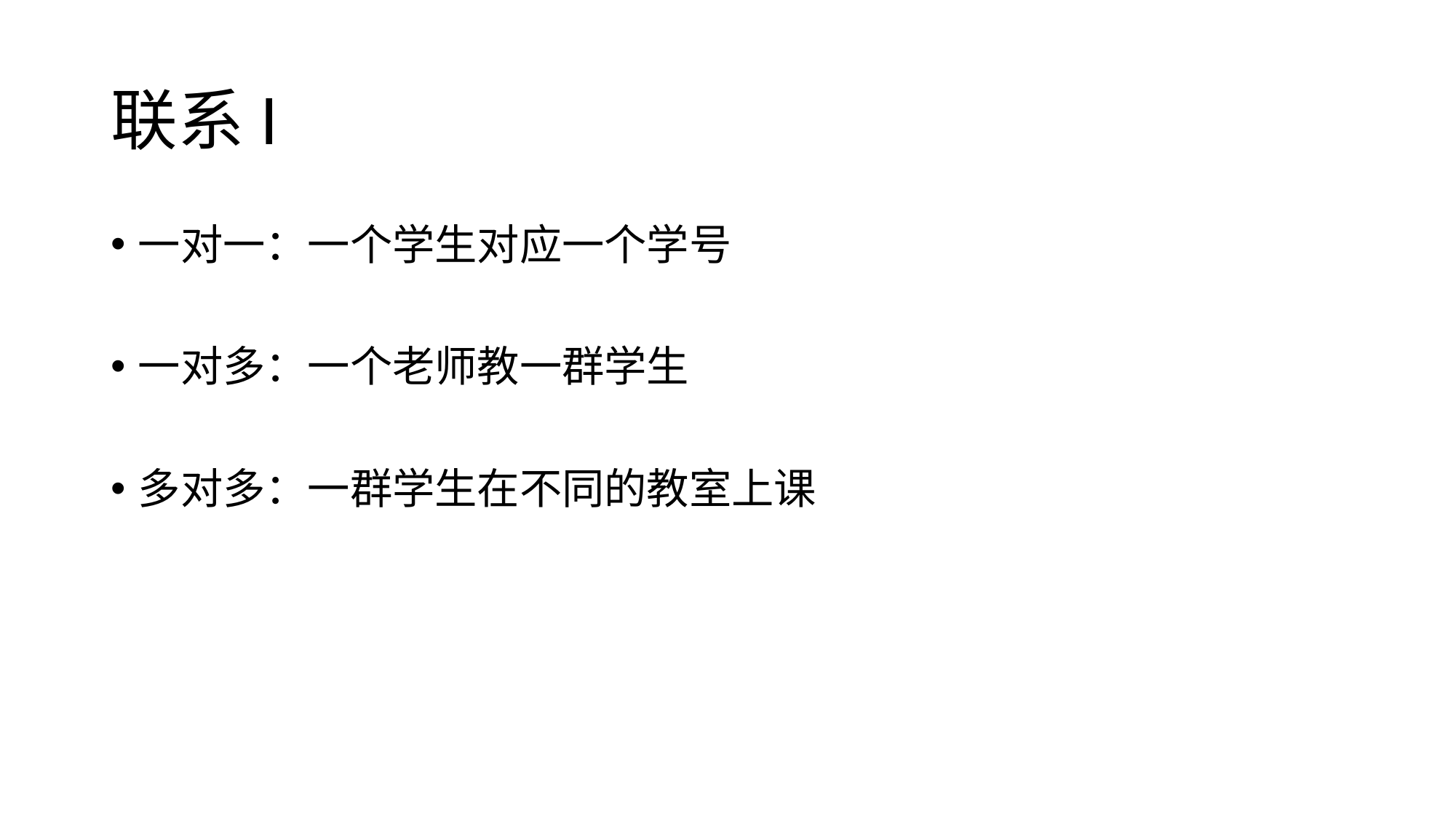

# 联系I
一对一：一个学生对应一个学号

一对多：一个老师教一群学生

多对多：一群学生在不同的教室上课